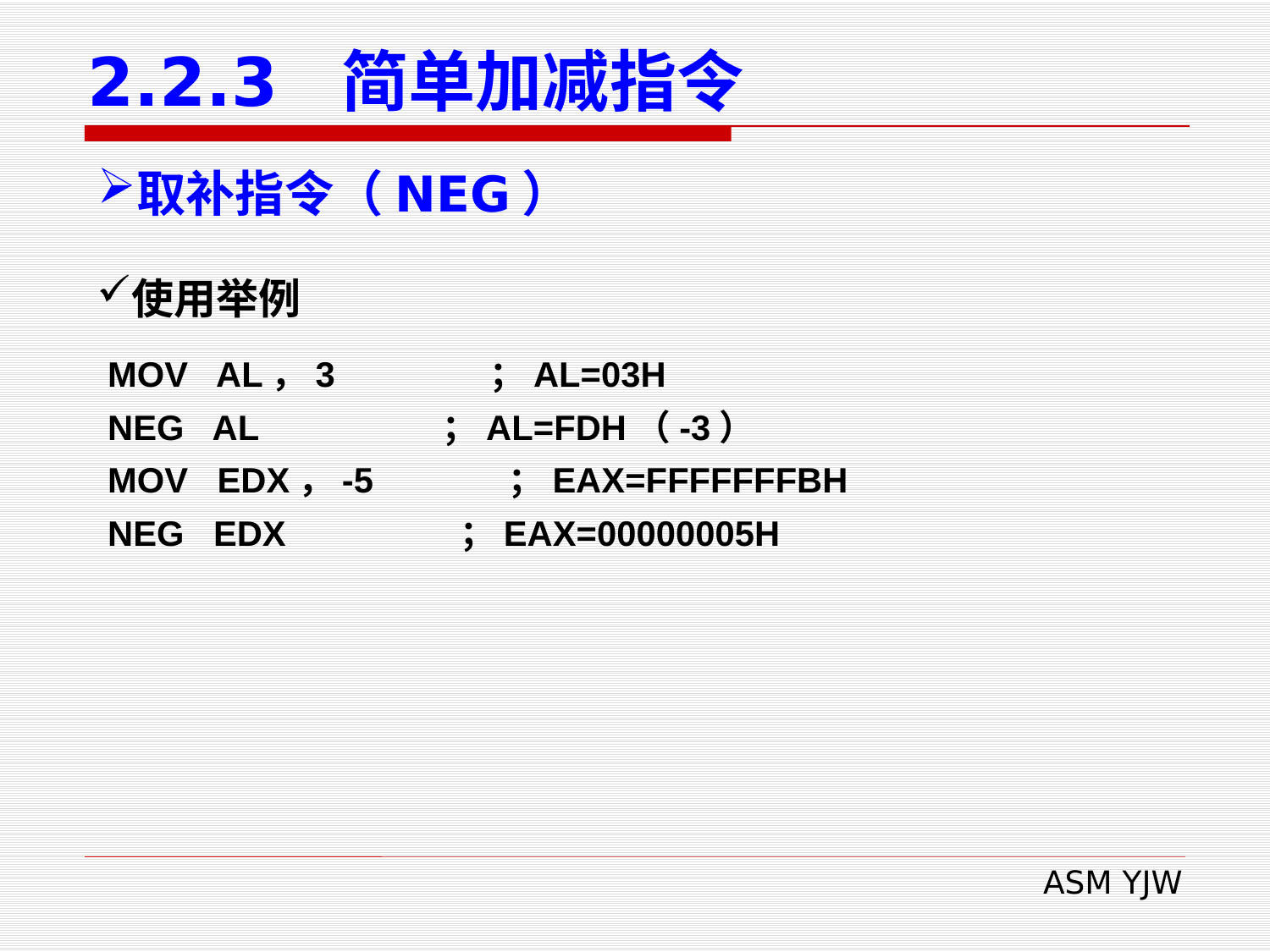

# 2.2.3  简单加减指令
取补指令（NEG）
使用举例
MOV   AL，3               ；AL=03H
NEG   AL                  ；AL=FDH（-3）
MOV   EDX，-5             ；EAX=FFFFFFFBH
NEG   EDX                 ；EAX=00000005H